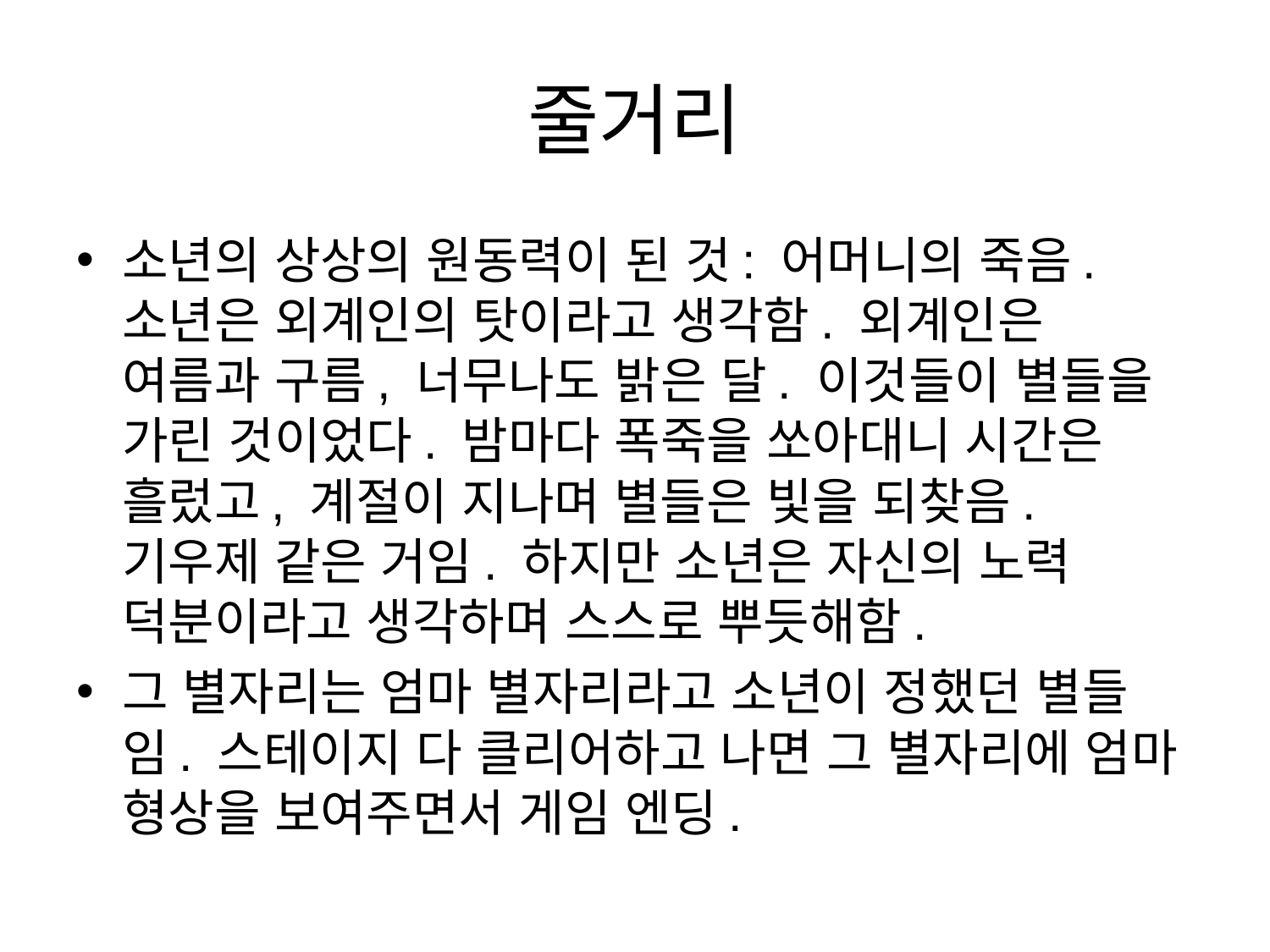

# 줄거리
소년의 상상의 원동력이 된 것: 어머니의 죽음. 소년은 외계인의 탓이라고 생각함. 외계인은 여름과 구름, 너무나도 밝은 달. 이것들이 별들을 가린 것이었다. 밤마다 폭죽을 쏘아대니 시간은 흘렀고, 계절이 지나며 별들은 빛을 되찾음. 기우제 같은 거임. 하지만 소년은 자신의 노력 덕분이라고 생각하며 스스로 뿌듯해함.
그 별자리는 엄마 별자리라고 소년이 정했던 별들임. 스테이지 다 클리어하고 나면 그 별자리에 엄마 형상을 보여주면서 게임 엔딩.